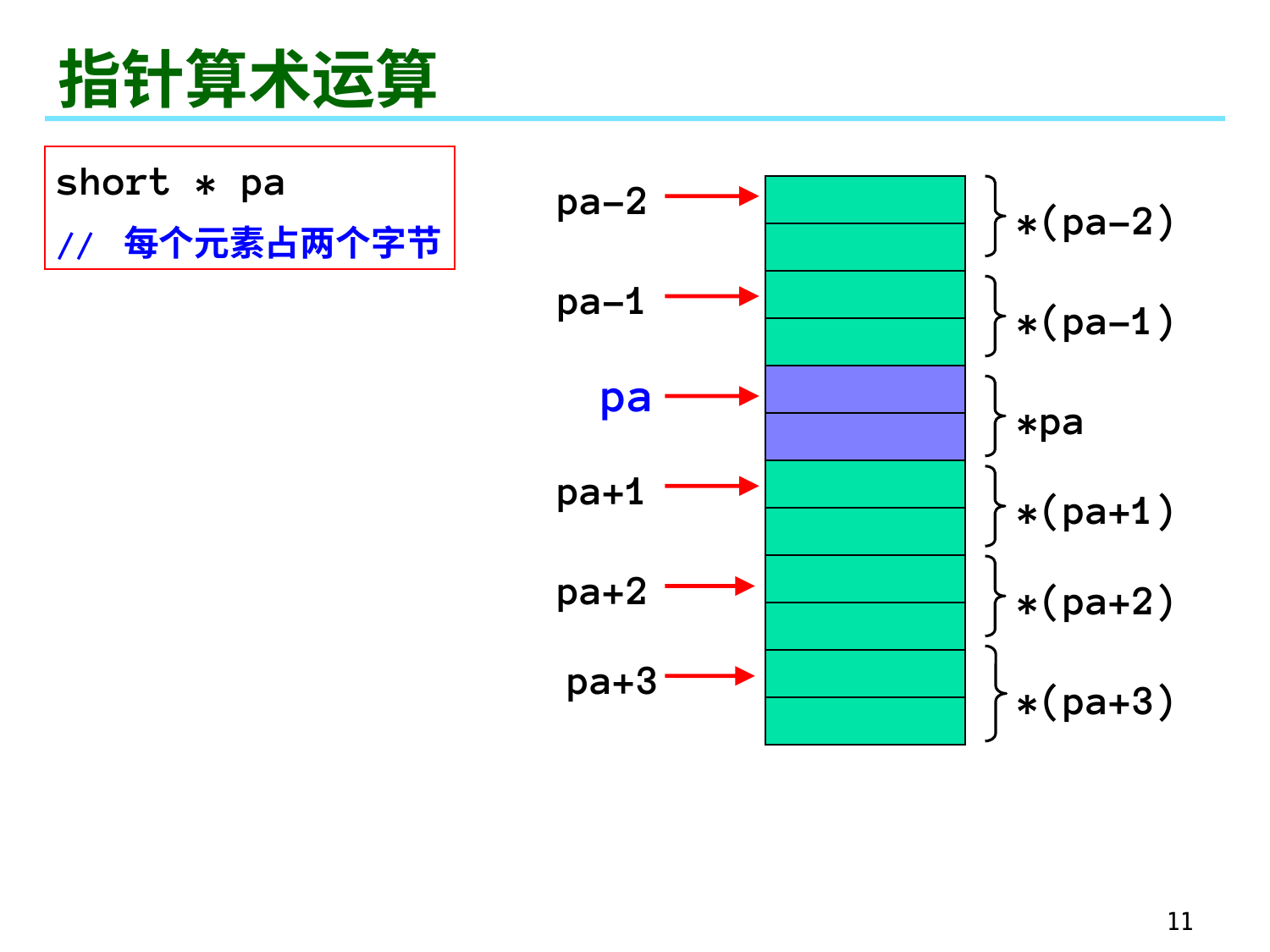

# 指针算术运算
short * pa
// 每个元素占两个字节
pa-2
|  |
| --- |
|  |
|  |
|  |
|  |
|  |
|  |
|  |
|  |
|  |
|  |
|  |

*(pa-2)

pa-1

*(pa-1)

pa

*pa

pa+1

*(pa+1)

pa+2

*(pa+2)

pa+3

*(pa+3)

11